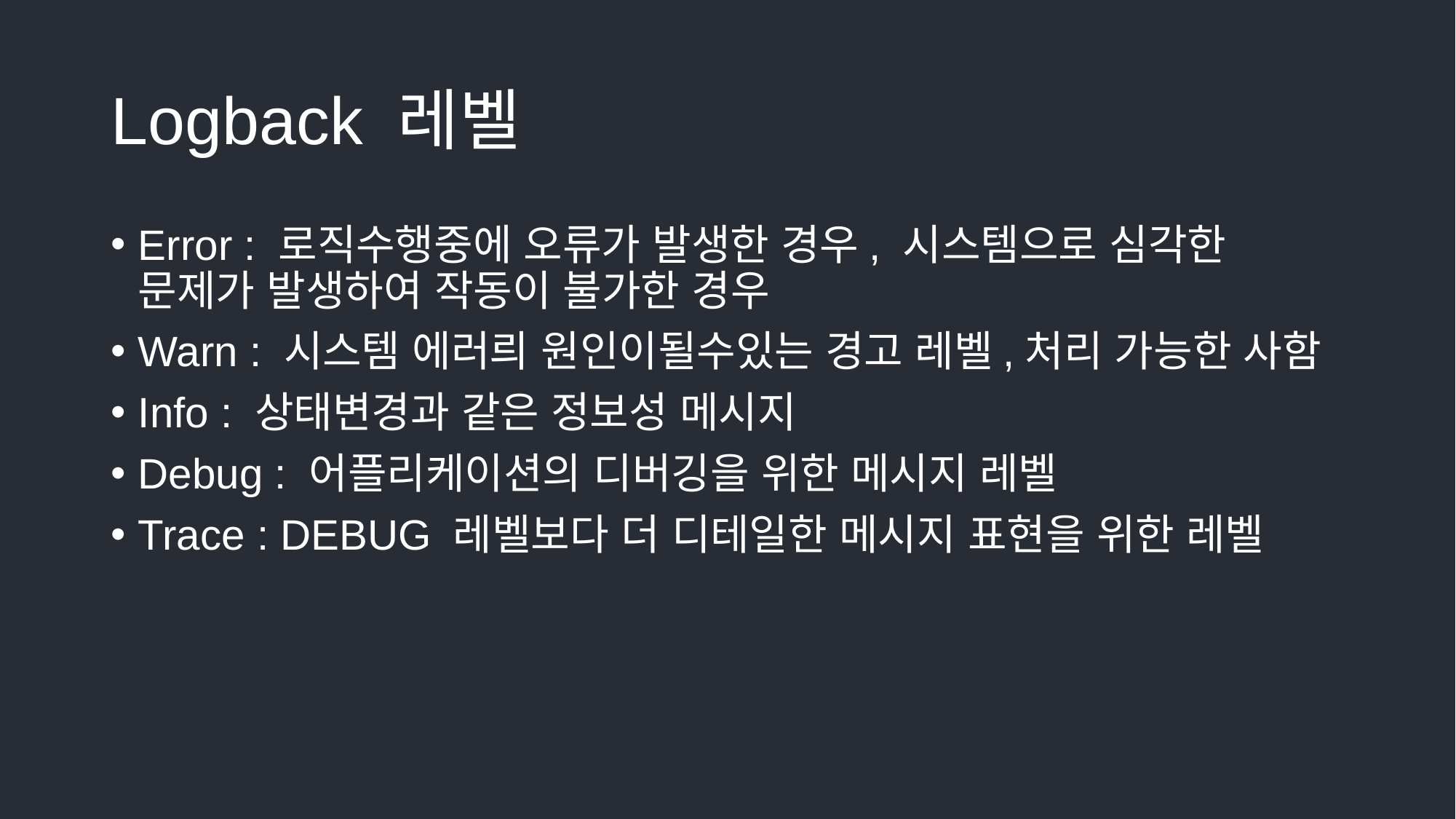

# Logback 레벨
Error : 로직수행중에 오류가 발생한 경우, 시스템으로 심각한 문제가 발생하여 작동이 불가한 경우
Warn : 시스템 에러릐 원인이될수있는 경고 레벨,처리 가능한 사함
Info : 상태변경과 같은 정보성 메시지
Debug : 어플리케이션의 디버깅을 위한 메시지 레벨
Trace : DEBUG 레벨보다 더 디테일한 메시지 표현을 위한 레벨